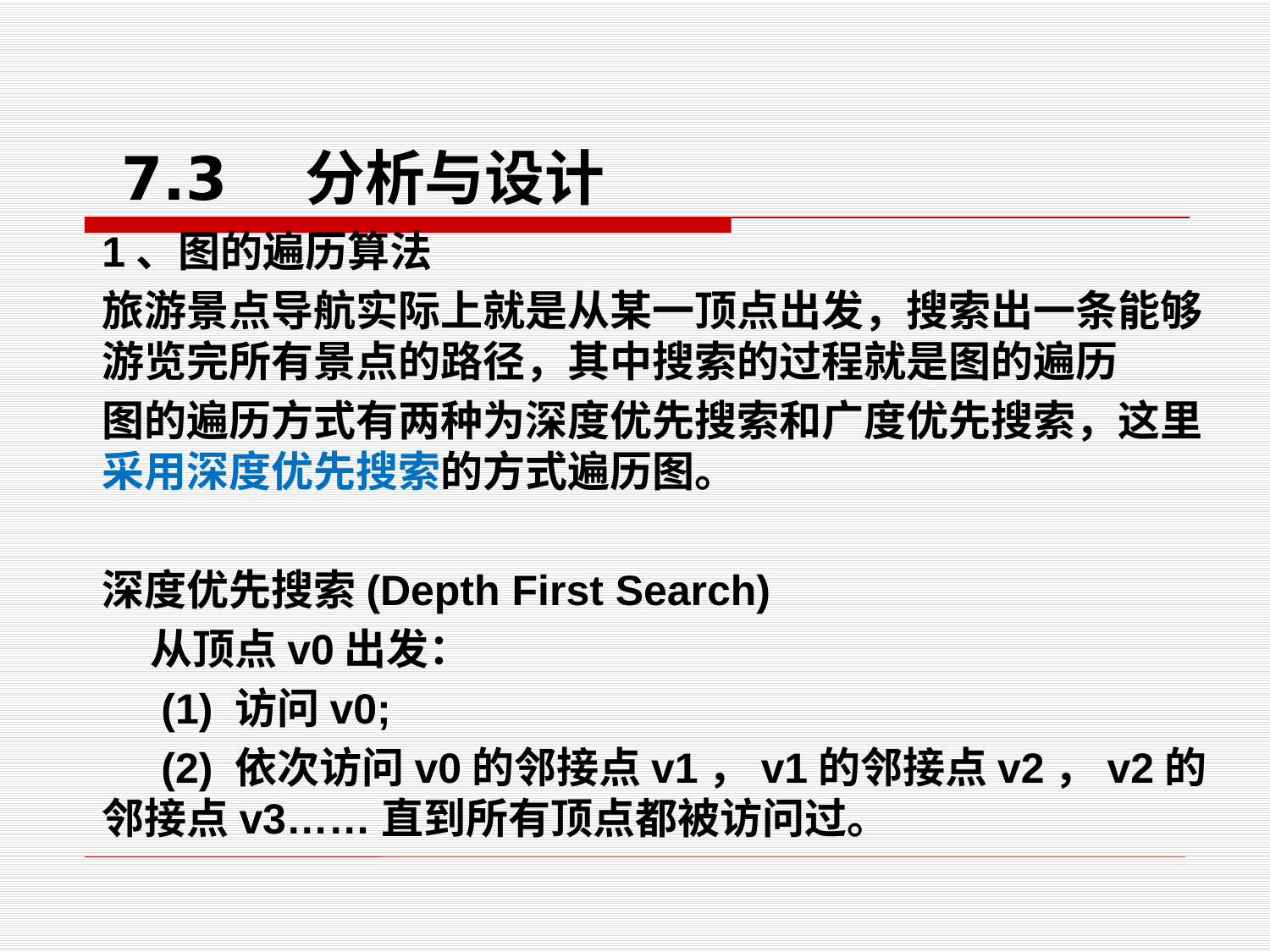

7.3   分析与设计
# 1、图的遍历算法
旅游景点导航实际上就是从某一顶点出发，搜索出一条能够游览完所有景点的路径，其中搜索的过程就是图的遍历
图的遍历方式有两种为深度优先搜索和广度优先搜索，这里采用深度优先搜索的方式遍历图。

深度优先搜索(Depth First Search)
    从顶点v0出发：
     (1) 访问v0;
     (2) 依次访问v0的邻接点v1，v1的邻接点v2，v2的邻接点v3……直到所有顶点都被访问过。